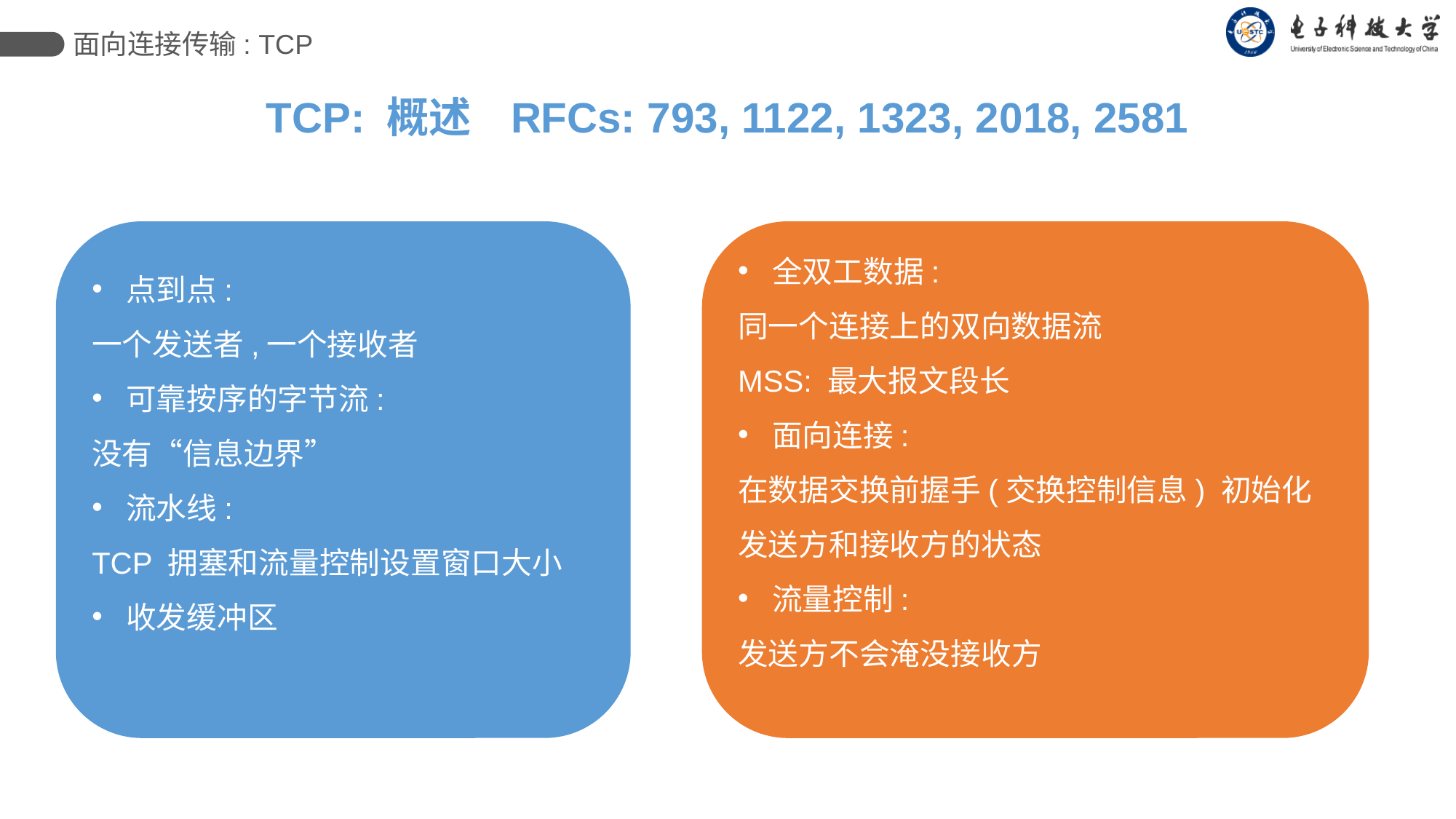

面向连接传输: TCP

TCP: 概述   RFCs: 793, 1122, 1323, 2018, 2581

点到点:
一个发送者,一个接收者
可靠按序的字节流:
没有“信息边界”
流水线:
TCP 拥塞和流量控制设置窗口大小
收发缓冲区

全双工数据:
同一个连接上的双向数据流
MSS: 最大报文段长
面向连接:
在数据交换前握手(交换控制信息) 初始化发送方和接收方的状态
流量控制:
发送方不会淹没接收方